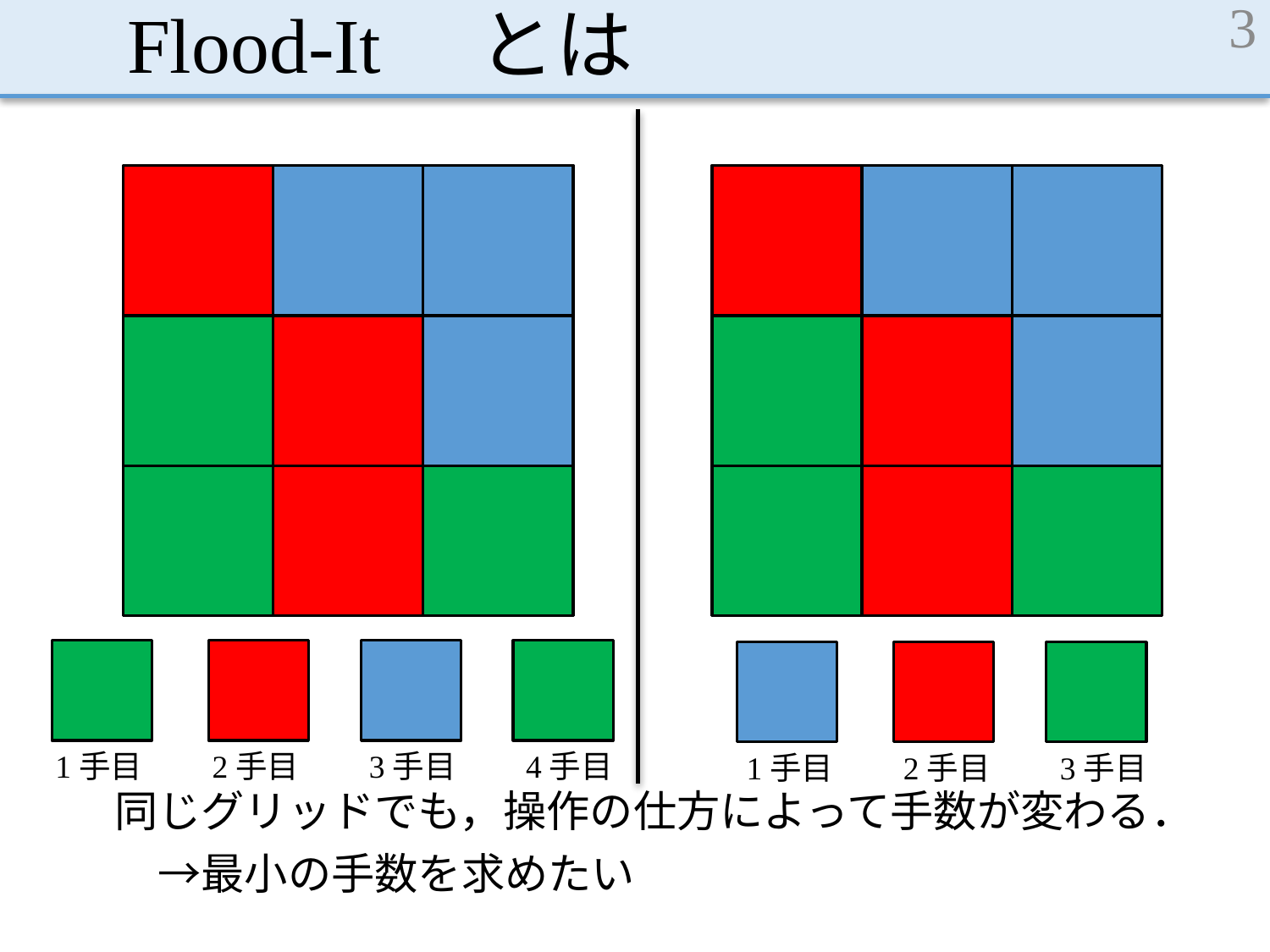

# Flood-It　とは
3
図とアニメーション

図とアニメーション

1手目
2手目
3手目
4手目
1手目
2手目
3手目
同じグリッドでも，操作の仕方によって手数が変わる．
　→最小の手数を求めたい